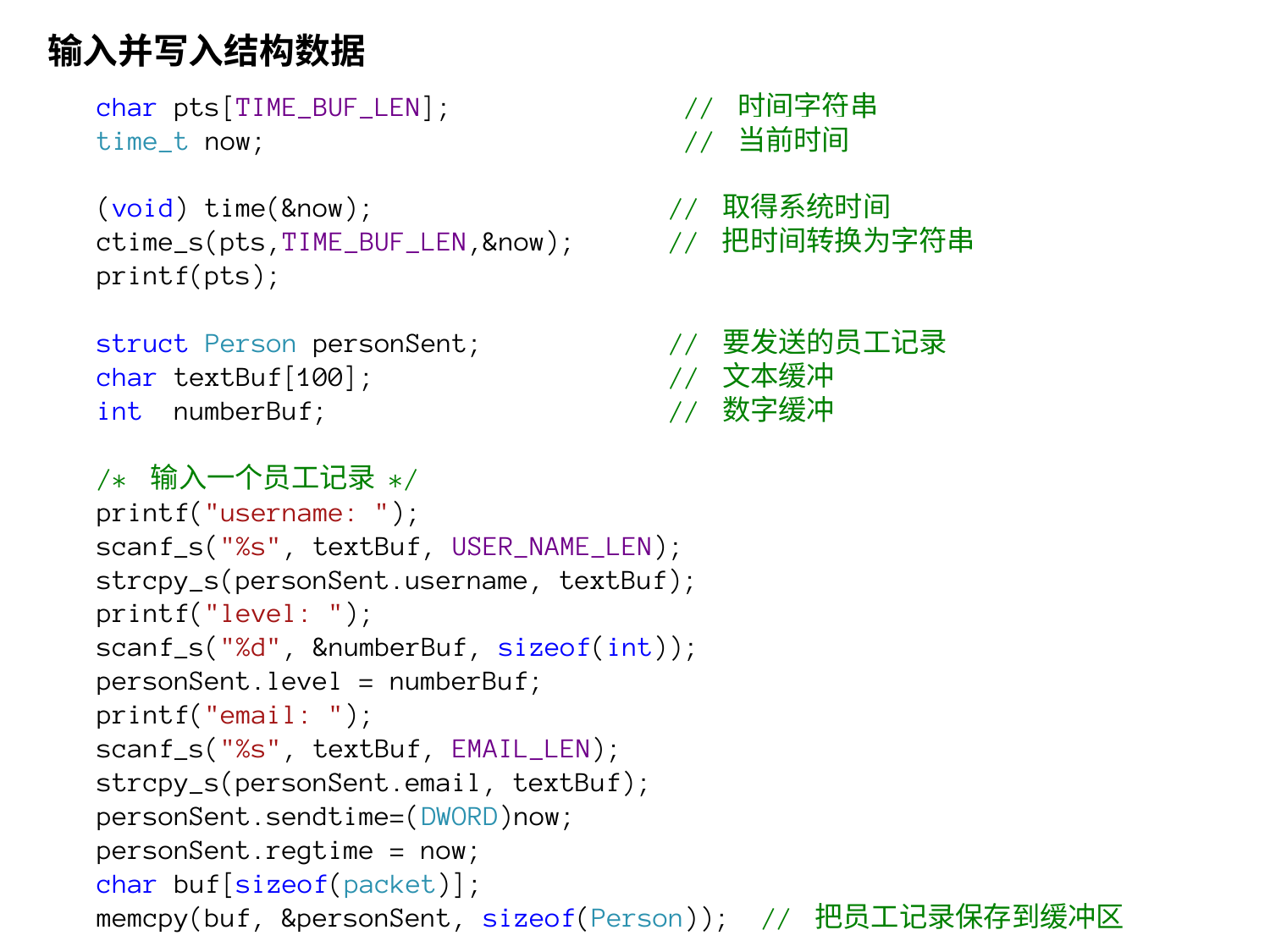

输入并写入结构数据
char pts[TIME_BUF_LEN];               // 时间字符串
time_t now;                           // 当前时间

(void) time(&now);                   // 取得系统时间
ctime_s(pts,TIME_BUF_LEN,&now);      // 把时间转换为字符串
printf(pts);

struct Person personSent;            // 要发送的员工记录
char textBuf[100];                   // 文本缓冲
int  numberBuf;                      // 数字缓冲

/* 输入一个员工记录 */
printf("username: ");
scanf_s("%s", textBuf, USER_NAME_LEN);
strcpy_s(personSent.username, textBuf);
printf("level: ");
scanf_s("%d", &numberBuf, sizeof(int));
personSent.level = numberBuf;
printf("email: ");
scanf_s("%s", textBuf, EMAIL_LEN);
strcpy_s(personSent.email, textBuf);
personSent.sendtime=(DWORD)now;
personSent.regtime = now;
char buf[sizeof(packet)];
memcpy(buf, &personSent, sizeof(Person));  // 把员工记录保存到缓冲区